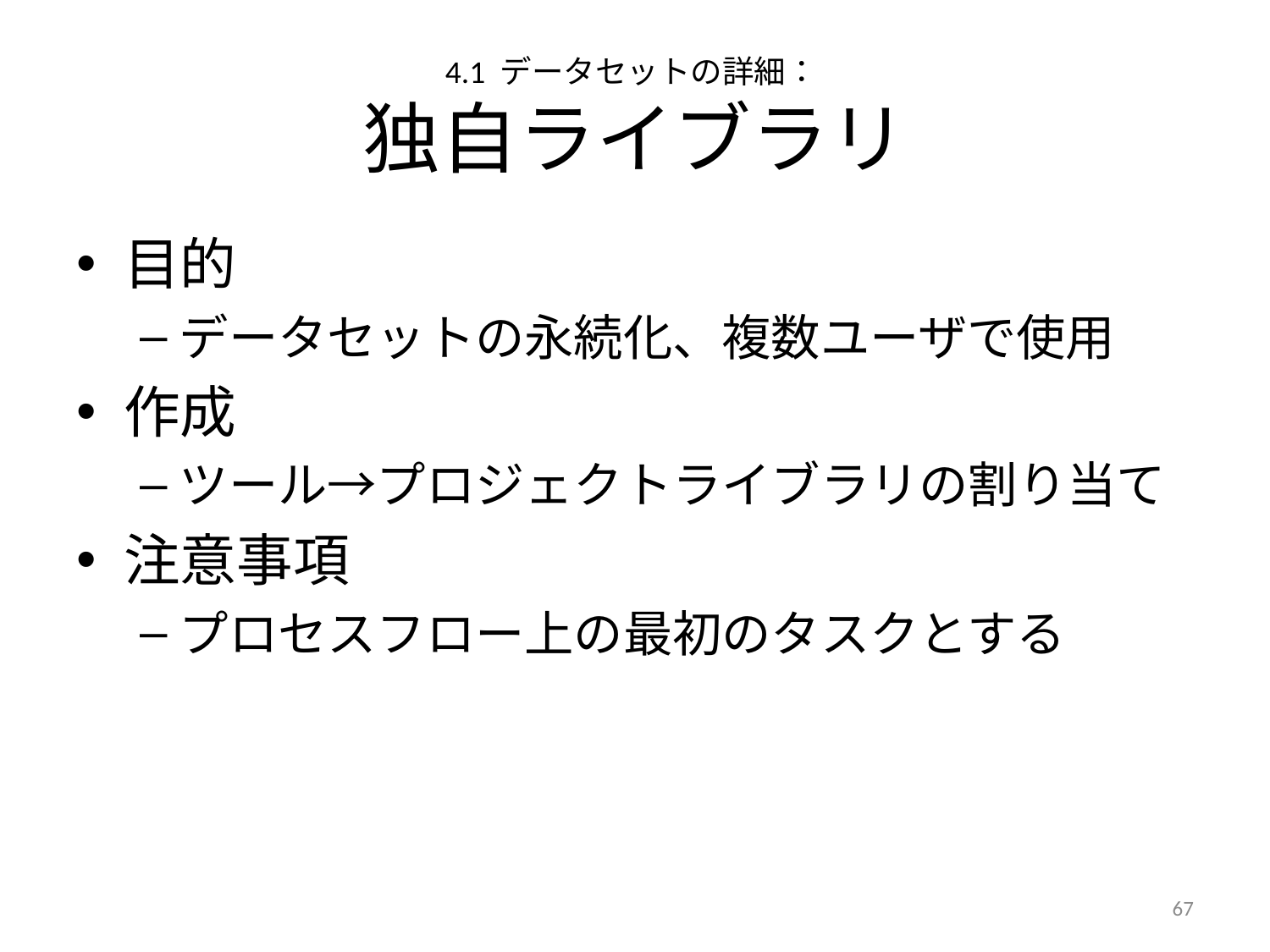

# 4.1 データセットの詳細： 独自ライブラリ
目的
データセットの永続化、複数ユーザで使用
作成
ツール→プロジェクトライブラリの割り当て
注意事項
プロセスフロー上の最初のタスクとする
67